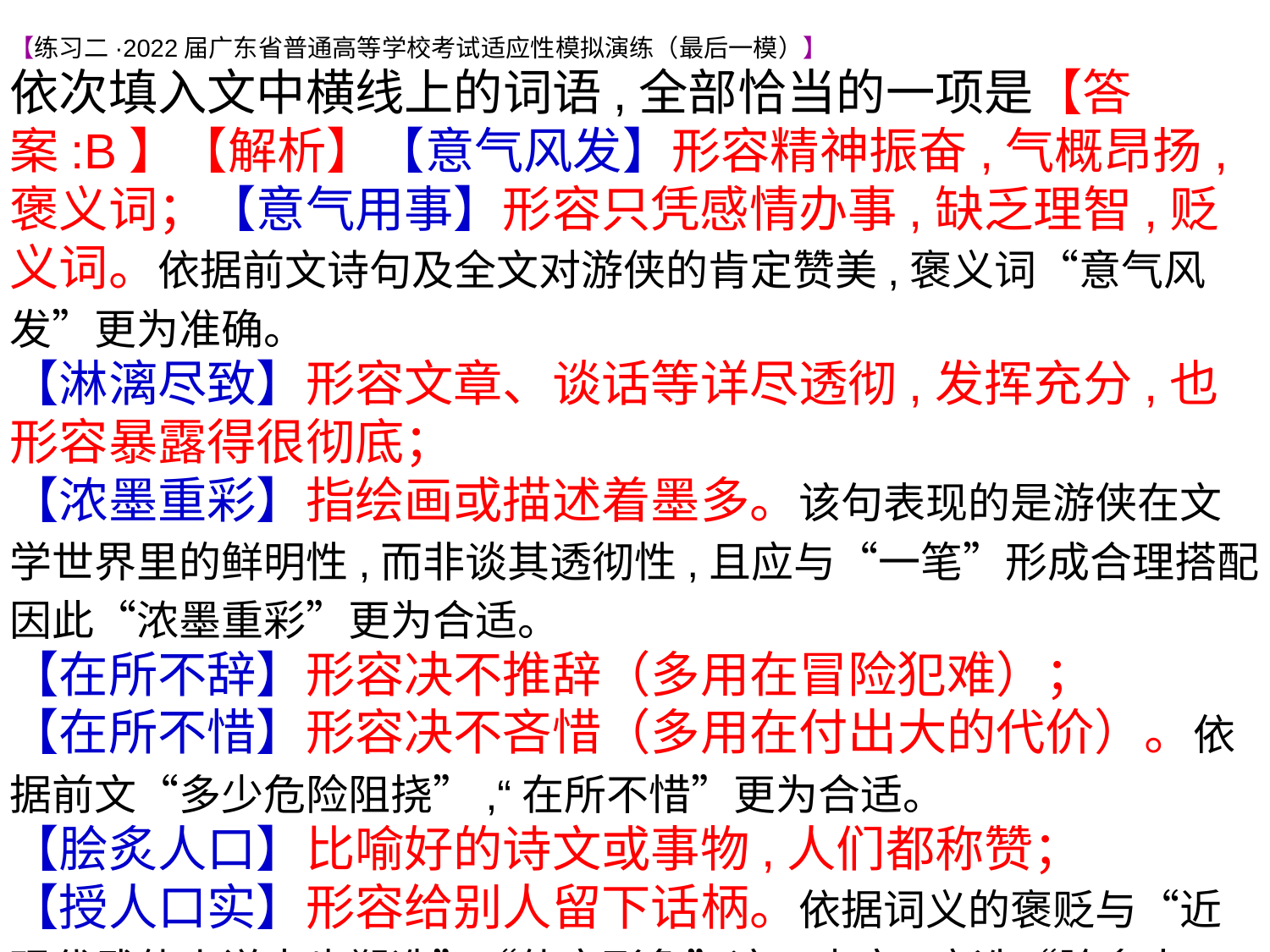

【练习二·2022届广东省普通高等学校考试适应性模拟演练（最后一模）】
依次填入文中横线上的词语,全部恰当的一项是【答案:B】【解析】【意气风发】形容精神振奋,气概昂扬,褒义词；【意气用事】形容只凭感情办事,缺乏理智,贬义词。依据前文诗句及全文对游侠的肯定赞美,褒义词“意气风发”更为准确。
【淋漓尽致】形容文章、谈话等详尽透彻,发挥充分,也形容暴露得很彻底；
【浓墨重彩】指绘画或描述着墨多。该句表现的是游侠在文学世界里的鲜明性,而非谈其透彻性,且应与“一笔”形成合理搭配,因此“浓墨重彩”更为合适。
【在所不辞】形容决不推辞（多用在冒险犯难）；
【在所不惜】形容决不吝惜（多用在付出大的代价）。依据前文“多少危险阻挠”,“在所不惜”更为合适。
【脍炙人口】比喻好的诗文或事物,人们都称赞；
【授人口实】形容给别人留下话柄。依据词义的褒贬与“近现代武侠小说中也塑造”“侠客形象”这一内容,应选“脍炙人口”。